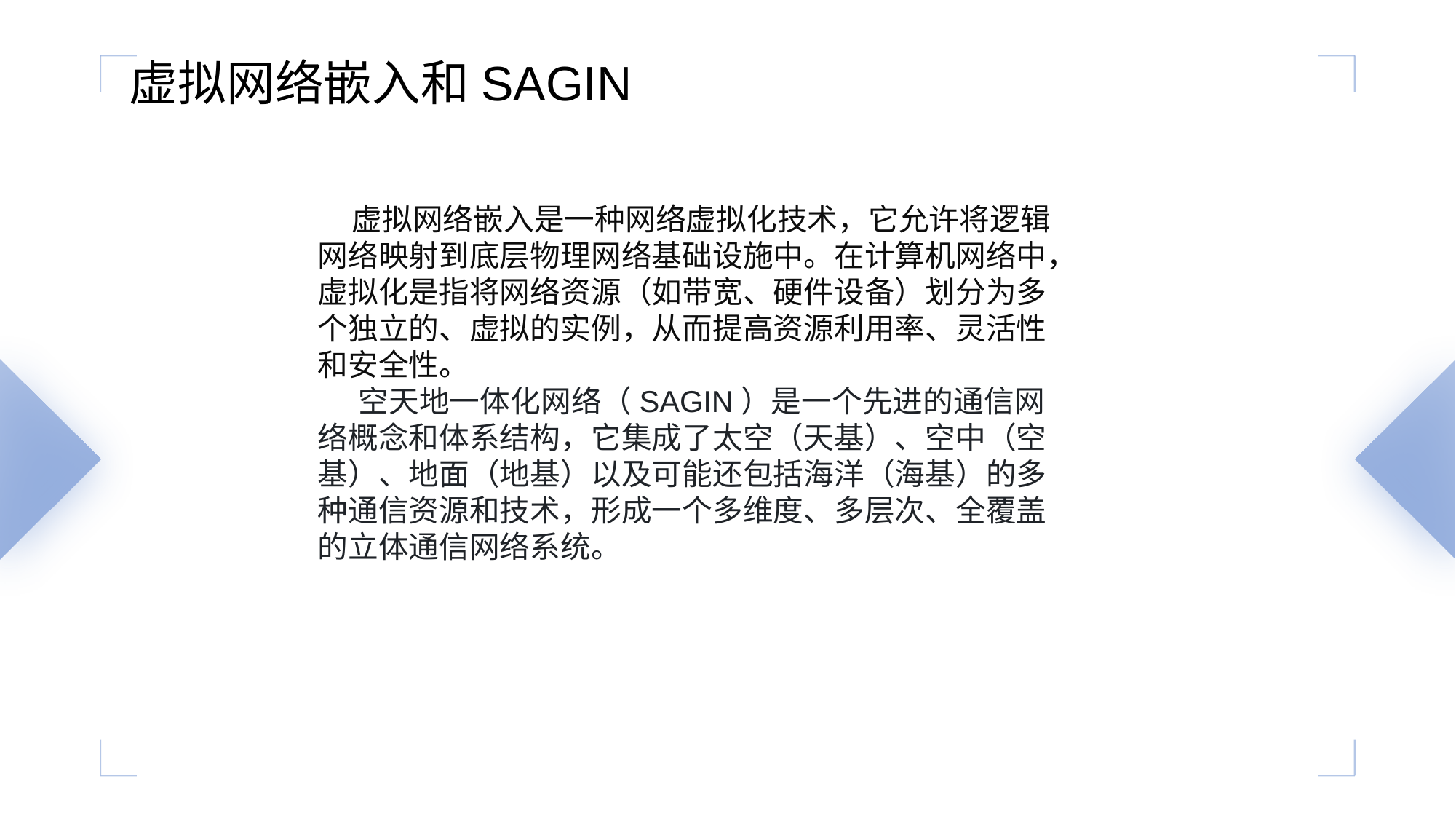

虚拟网络嵌入和SAGIN
    虚拟网络嵌入是一种网络虚拟化技术，它允许将逻辑网络映射到底层物理网络基础设施中。在计算机网络中，虚拟化是指将网络资源（如带宽、硬件设备）划分为多个独立的、虚拟的实例，从而提高资源利用率、灵活性和安全性。
     空天地一体化网络（SAGIN）是一个先进的通信网络概念和体系结构，它集成了太空（天基）、空中（空基）、地面（地基）以及可能还包括海洋（海基）的多种通信资源和技术，形成一个多维度、多层次、全覆盖的立体通信网络系统。